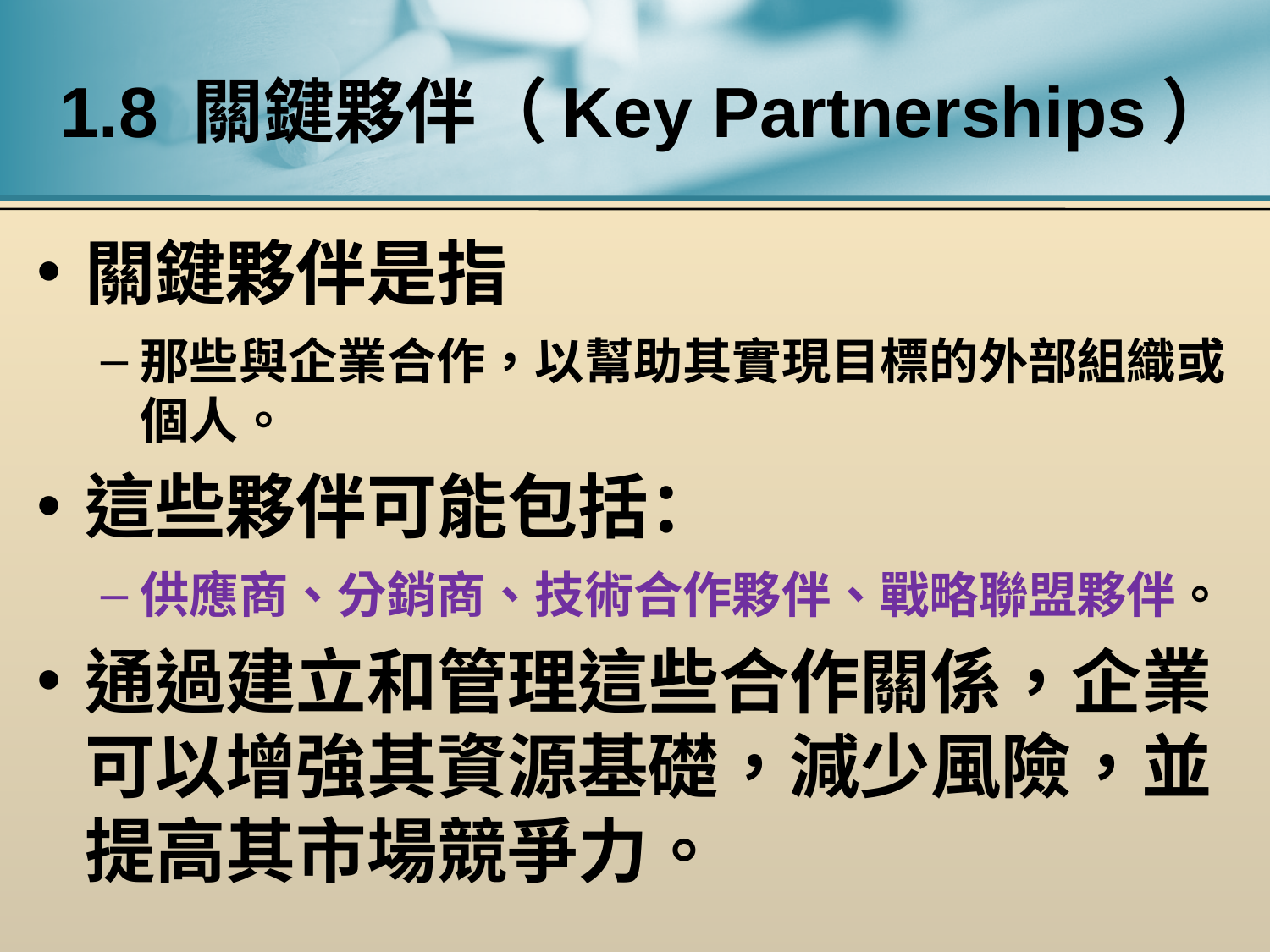

# 1.8 關鍵夥伴（Key Partnerships）
關鍵夥伴是指
那些與企業合作，以幫助其實現目標的外部組織或個人。
這些夥伴可能包括：
供應商、分銷商、技術合作夥伴、戰略聯盟夥伴。
通過建立和管理這些合作關係，企業可以增強其資源基礎，減少風險，並提高其市場競爭力。